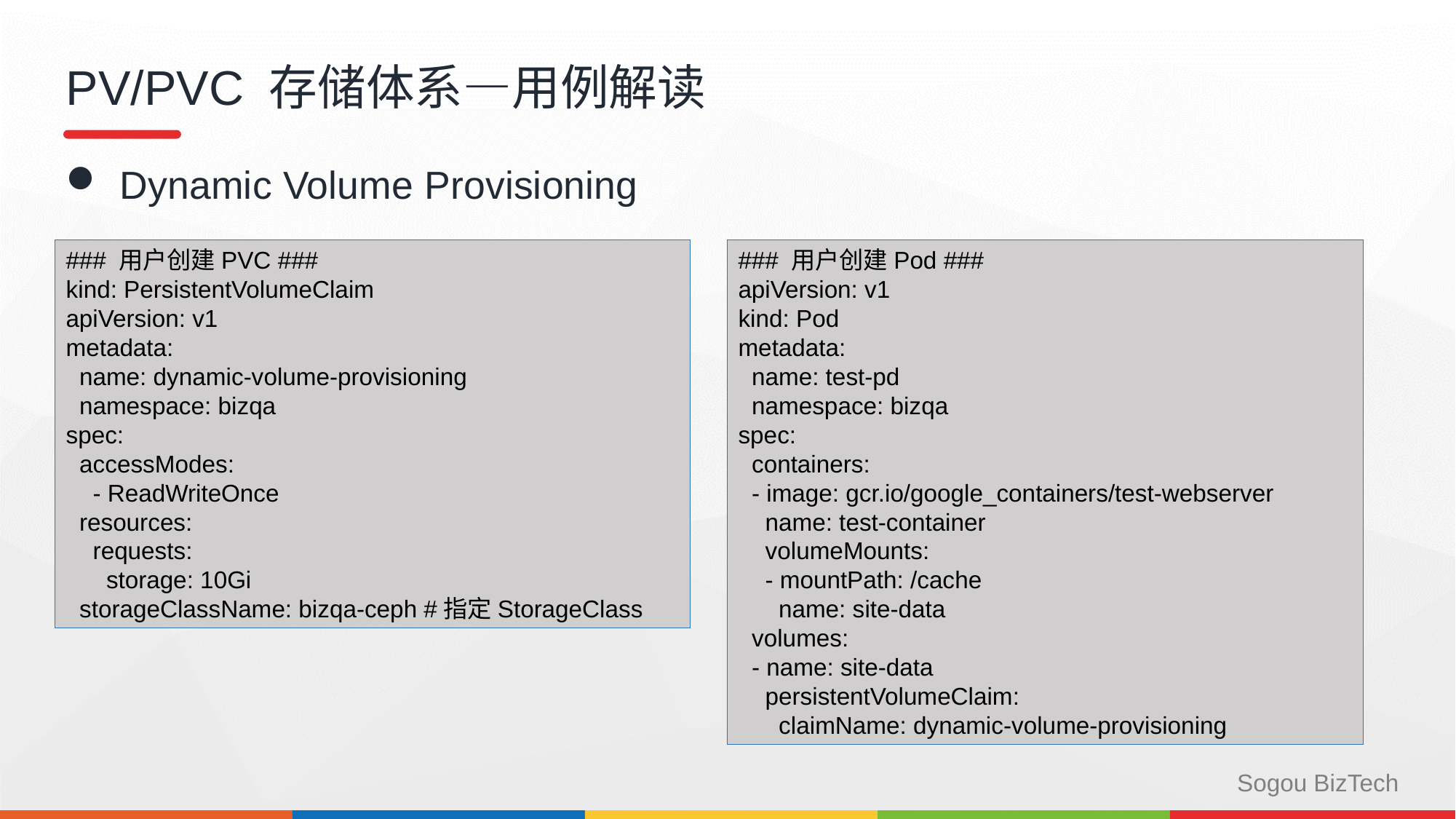

# PV/PVC 存储体系—用例解读

Dynamic Volume Provisioning
### 用户创建Pod ###
apiVersion: v1
kind: Pod
metadata:
  name: test-pd
  namespace: bizqa
spec:
  containers:
  - image: gcr.io/google_containers/test-webserver
    name: test-container
    volumeMounts:
    - mountPath: /cache
      name: site-data
  volumes:
  - name: site-data
    persistentVolumeClaim:
      claimName: dynamic-volume-provisioning
### 用户创建PVC ###
kind: PersistentVolumeClaim
apiVersion: v1
metadata:
  name: dynamic-volume-provisioning
  namespace: bizqa
spec:
  accessModes:
    - ReadWriteOnce
  resources:
    requests:
      storage: 10Gi
  storageClassName: bizqa-ceph #指定StorageClass
Sogou BizTech